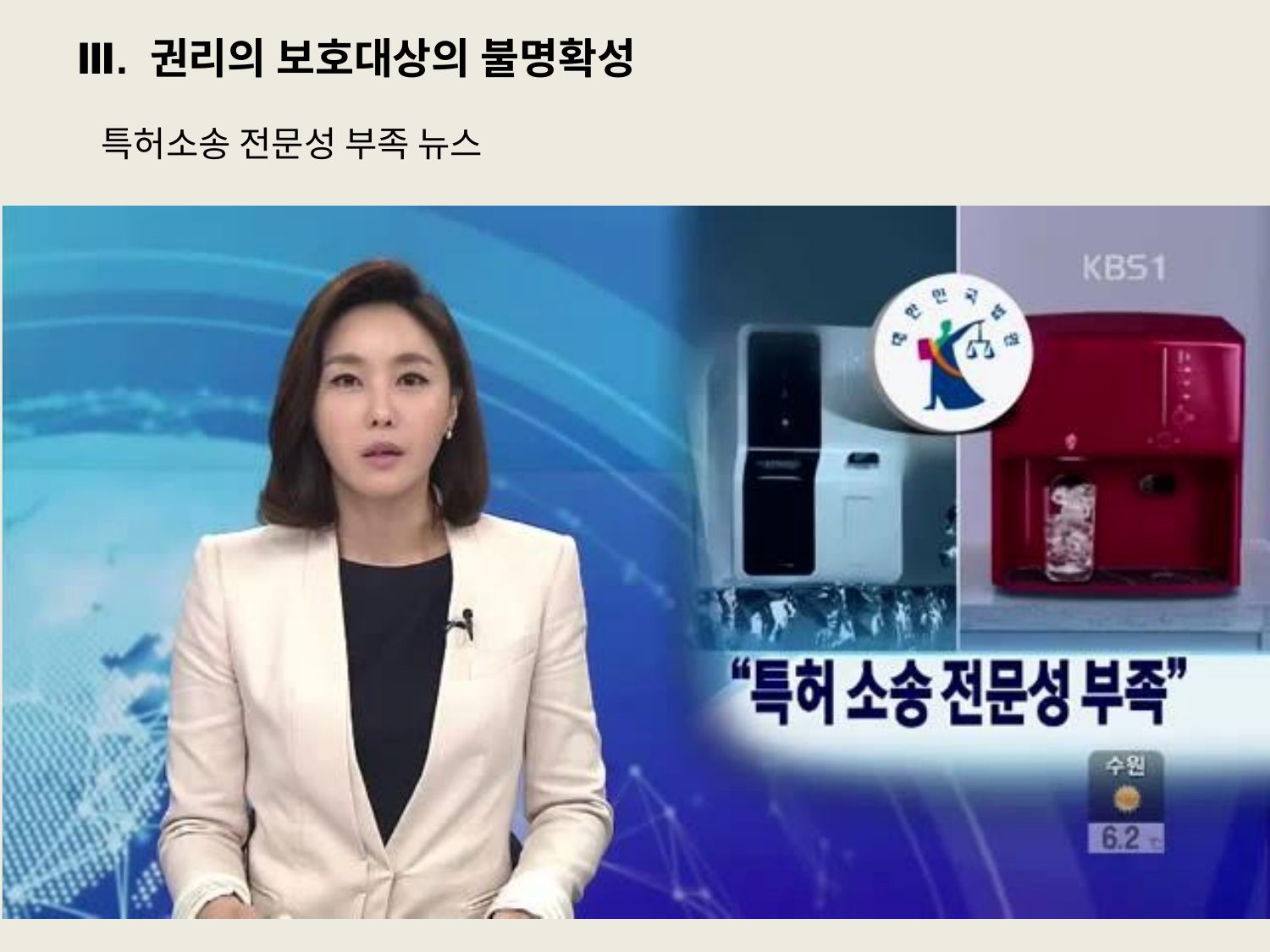

Ⅲ. 권리의 보호대상의 불명확성
특허소송 전문성 부족 뉴스